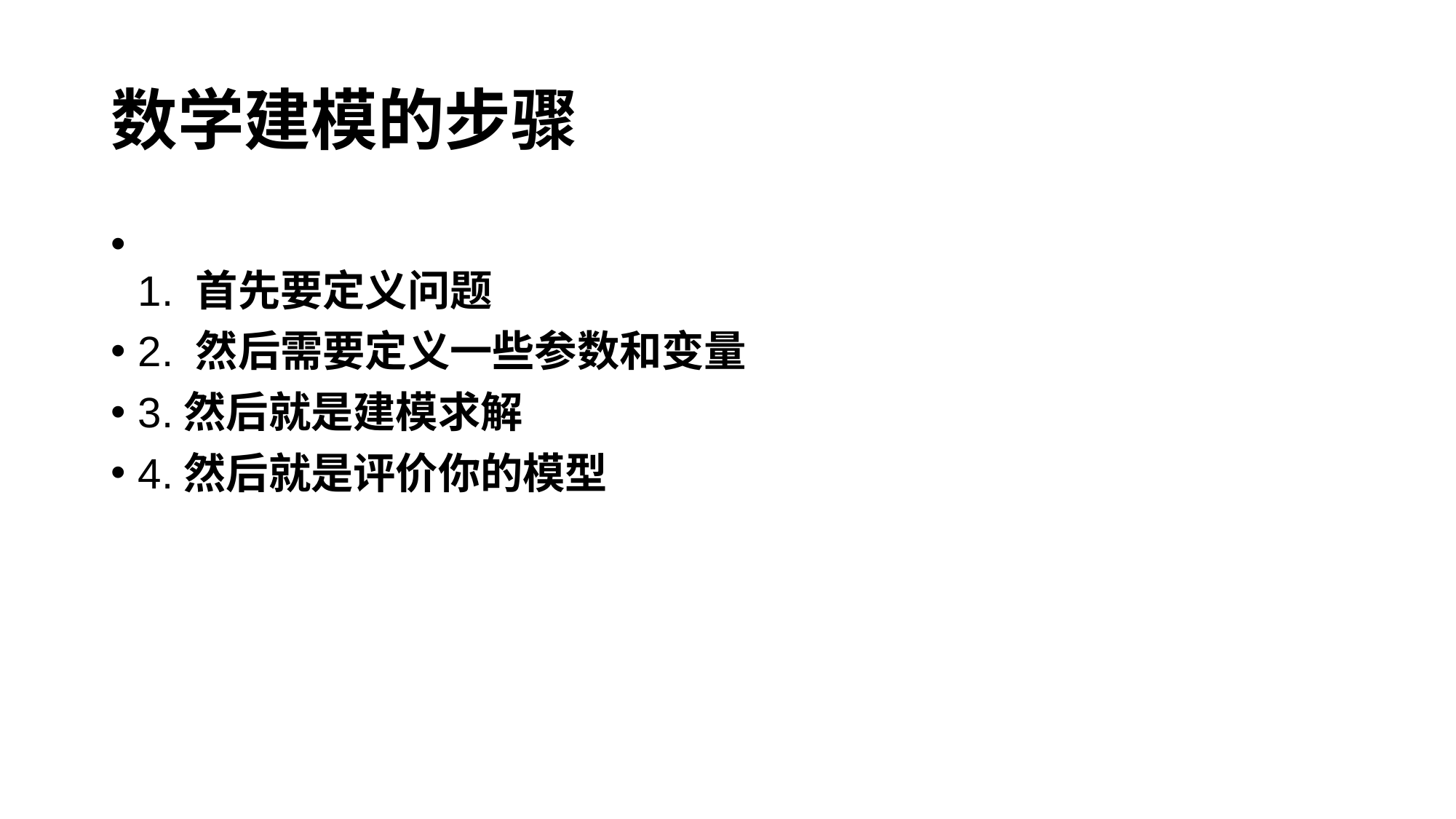

# 数学建模的步骤
1. 首先要定义问题
2. 然后需要定义一些参数和变量
3.然后就是建模求解
4.然后就是评价你的模型